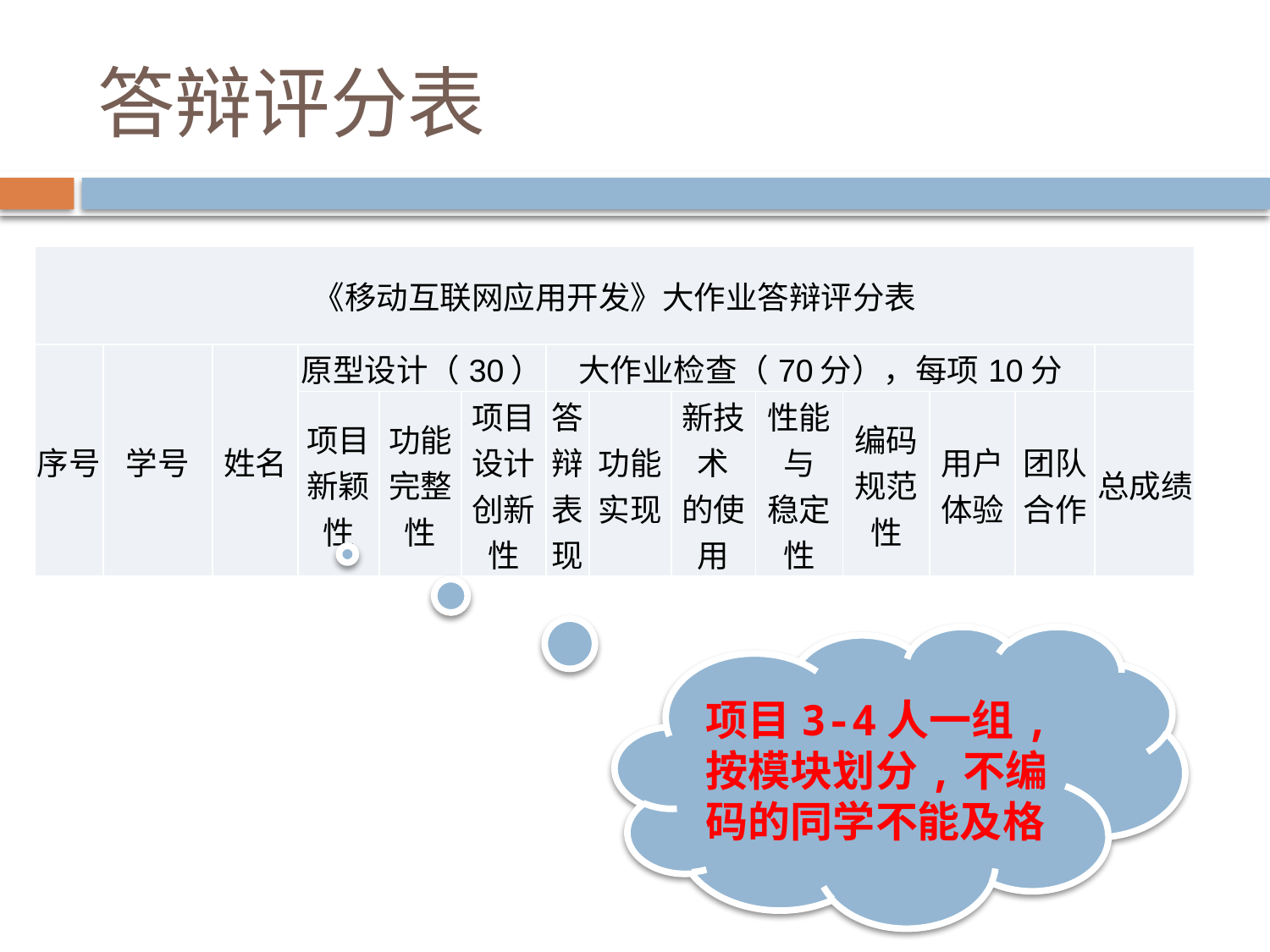

# 答辩评分表
| 《移动互联网应用开发》大作业答辩评分表 |  |  |  |  |  |  |  |  |  |  |  |  |  |
| --- | --- | --- | --- | --- | --- | --- | --- | --- | --- | --- | --- | --- | --- |
| 序号 | 学号 | 姓名 | 原型设计（30） |  |  | 大作业检查（70分），每项10分 |  |  |  |  |  |  |  |
|  |  |  | 项目 新颖性 | 功能 完整性 | 项目 设计创新性 | 答辩 表现 | 功能 实现 | 新技术 的使用 | 性能与 稳定性 | 编码 规范性 | 用户 体验 | 团队 合作 | 总成绩 |
项目3-4人一组,按模块划分,不编码的同学不能及格